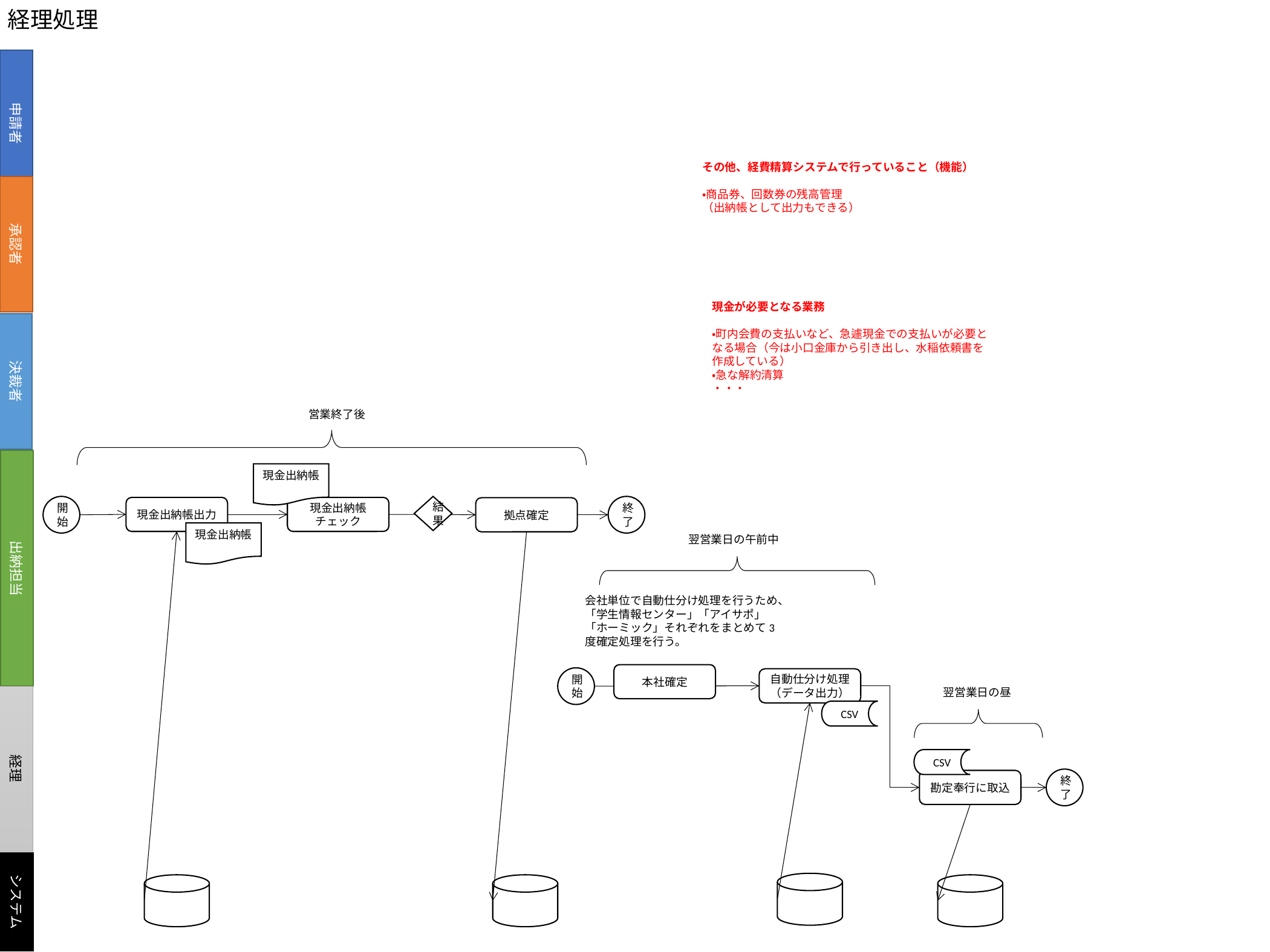

経理処理
申請者
その他、経費精算システムで行っていること（機能）

・商品券、回数券の残高管理
（出納帳として出力もできる）
承認者

現金が必要となる業務

・町内会費の支払いなど、急遽現金での支払いが必要となる場合（今は小口金庫から引き出し、水稲依頼書を作成している）
・急な解約清算
・・・
決裁者
営業終了後

出納担当
現金出納帳
開始
結果
終了
現金出納帳出力
現金出納帳チェック
拠点確定
現金出納帳
翌営業日の午前中
会社単位で自動仕分け処理を行うため、「学生情報センター」「アイサポ」「ホーミック」それぞれをまとめて3度確定処理を行う。

本社確定
開始
自動仕分け処理
（データ出力）
翌営業日の昼
経理
CSV
CSV
終了
勘定奉行に取込
システム